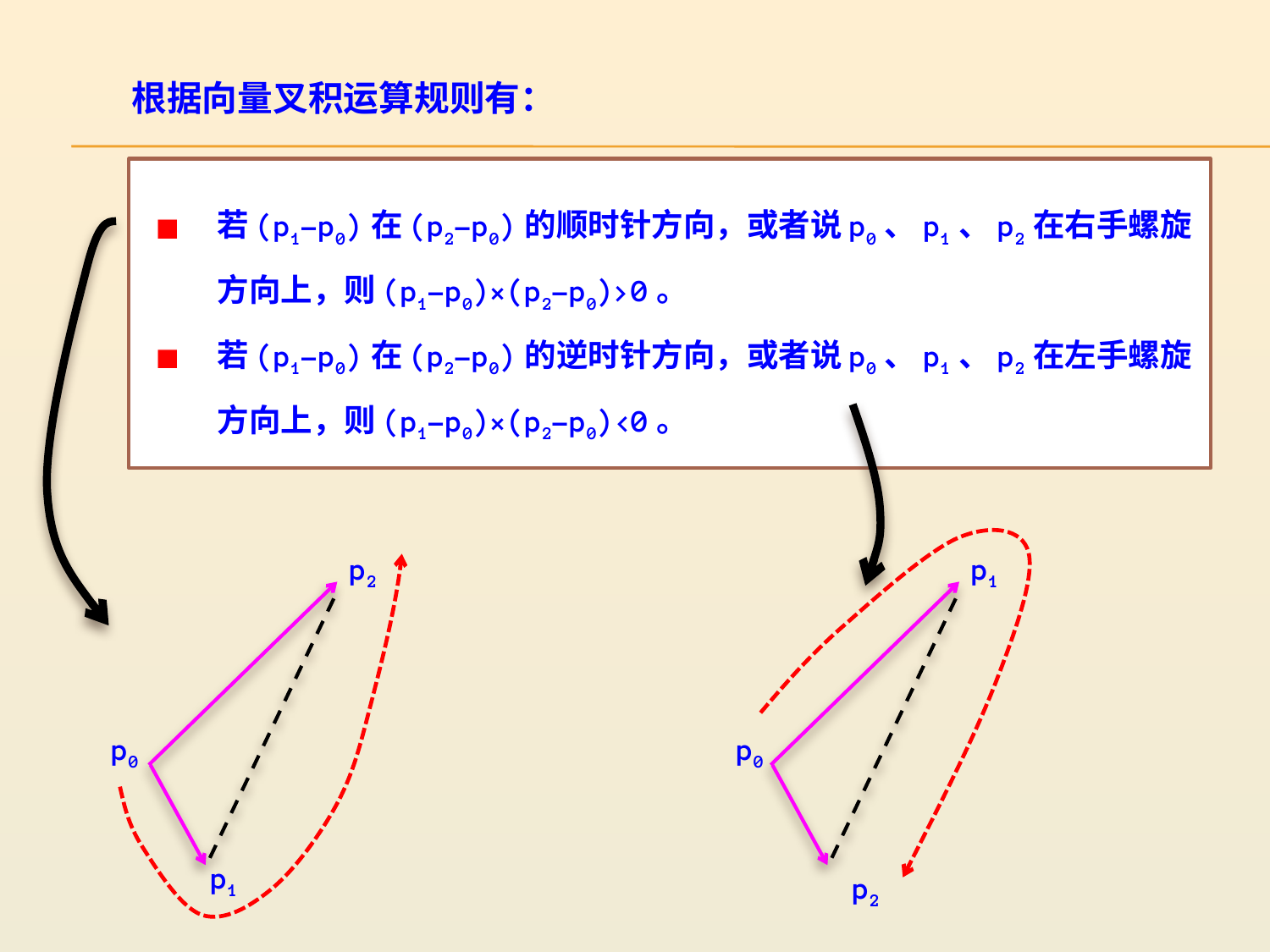

根据向量叉积运算规则有：
若(p1-p0)在(p2-p0)的顺时针方向，或者说p0、p1、p2在右手螺旋方向上，则(p1-p0)×(p2-p0)>0。
若(p1-p0)在(p2-p0)的逆时针方向，或者说p0、p1、p2在左手螺旋方向上，则(p1-p0)×(p2-p0)<0。

p1
p0
p2
p2

p0
p1